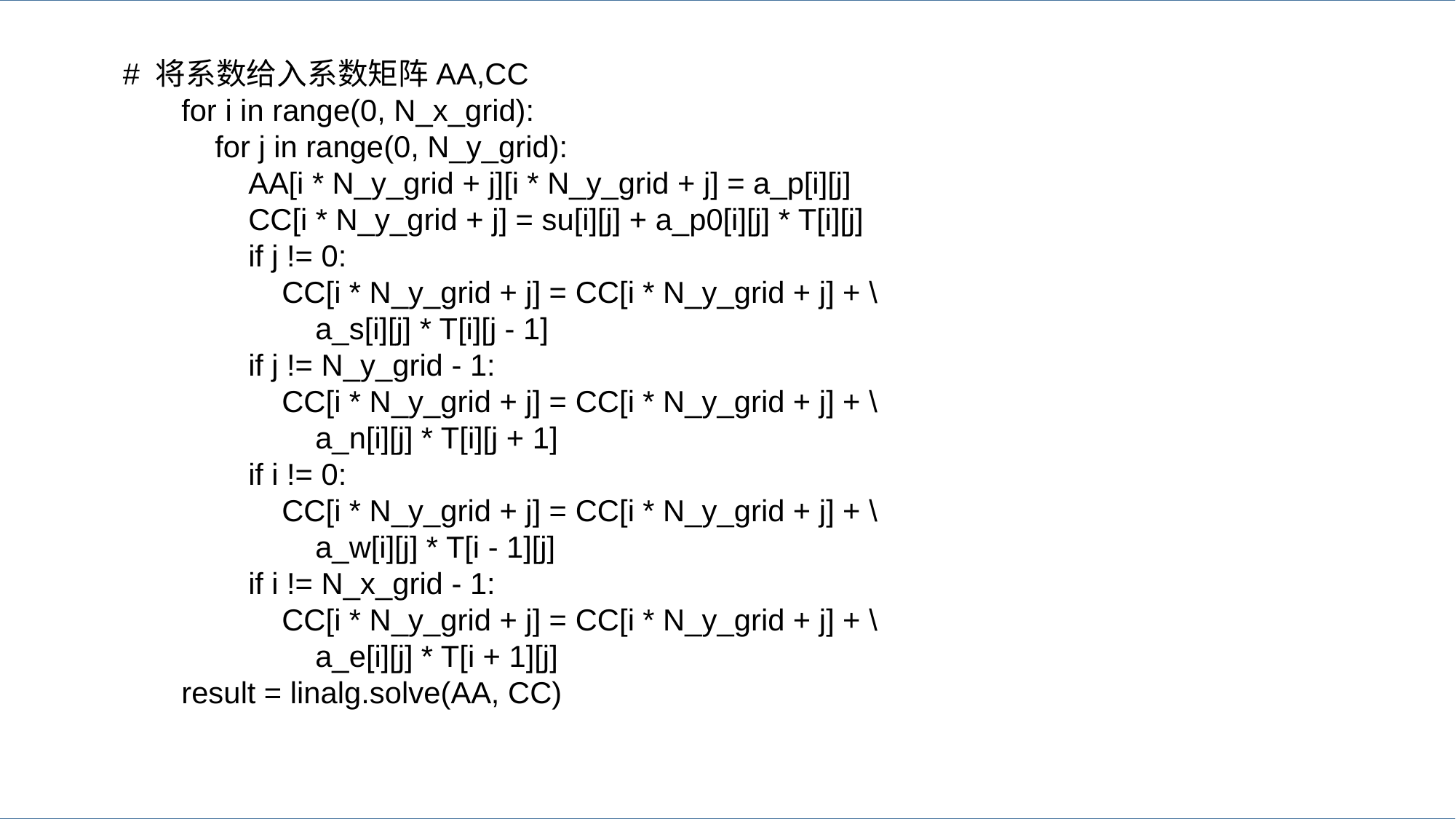

# 将系数给入系数矩阵AA,CC
        for i in range(0, N_x_grid):
            for j in range(0, N_y_grid):
                AA[i * N_y_grid + j][i * N_y_grid + j] = a_p[i][j]
                CC[i * N_y_grid + j] = su[i][j] + a_p0[i][j] * T[i][j]
                if j != 0:
                    CC[i * N_y_grid + j] = CC[i * N_y_grid + j] + \
                        a_s[i][j] * T[i][j - 1]
                if j != N_y_grid - 1:
                    CC[i * N_y_grid + j] = CC[i * N_y_grid + j] + \
                        a_n[i][j] * T[i][j + 1]
                if i != 0:
                    CC[i * N_y_grid + j] = CC[i * N_y_grid + j] + \
                        a_w[i][j] * T[i - 1][j]
                if i != N_x_grid - 1:
                    CC[i * N_y_grid + j] = CC[i * N_y_grid + j] + \
                        a_e[i][j] * T[i + 1][j]
        result = linalg.solve(AA, CC)